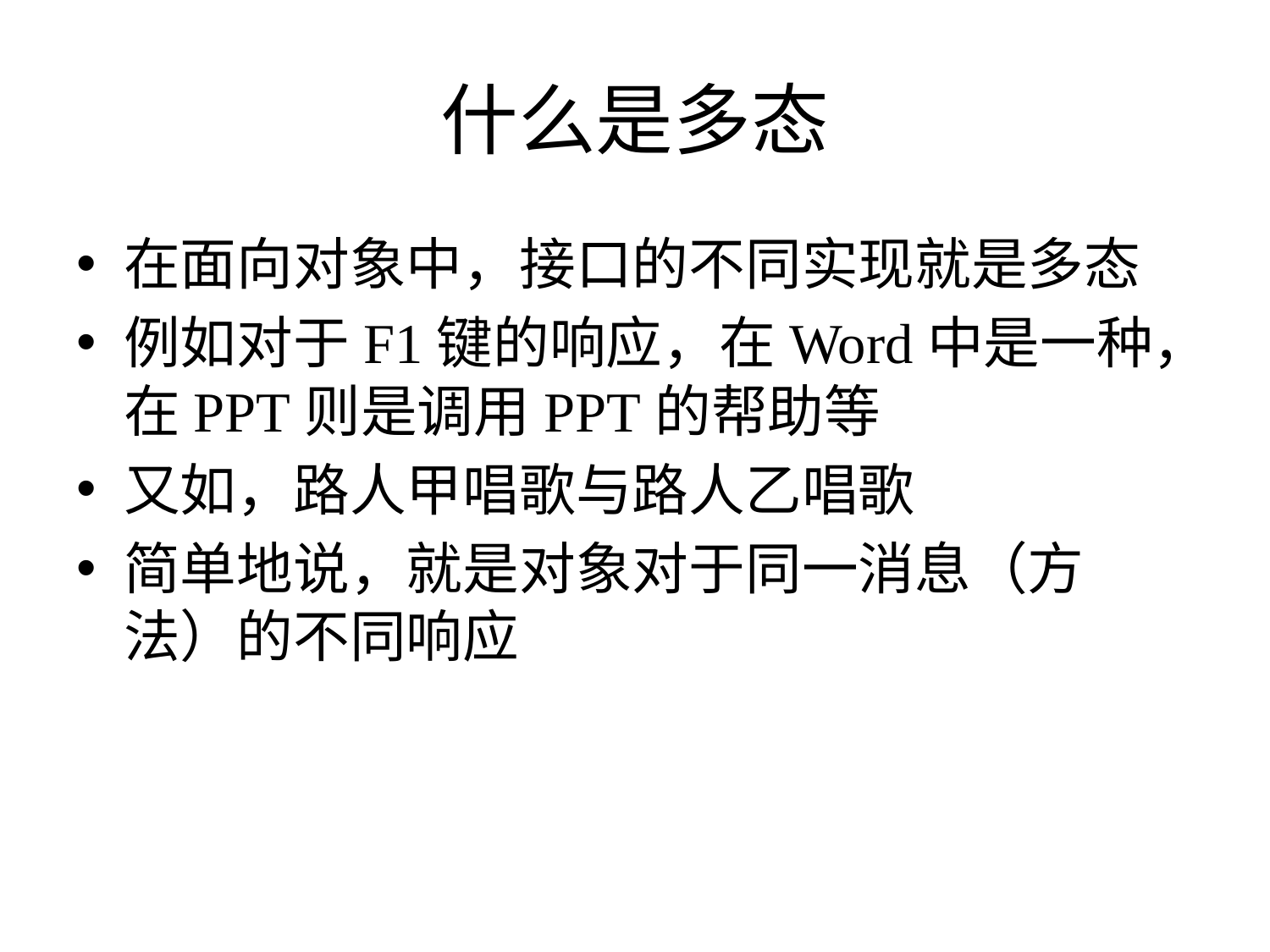

# 什么是多态
在面向对象中，接口的不同实现就是多态
例如对于F1键的响应，在Word中是一种，在PPT则是调用PPT的帮助等
又如，路人甲唱歌与路人乙唱歌
简单地说，就是对象对于同一消息（方法）的不同响应